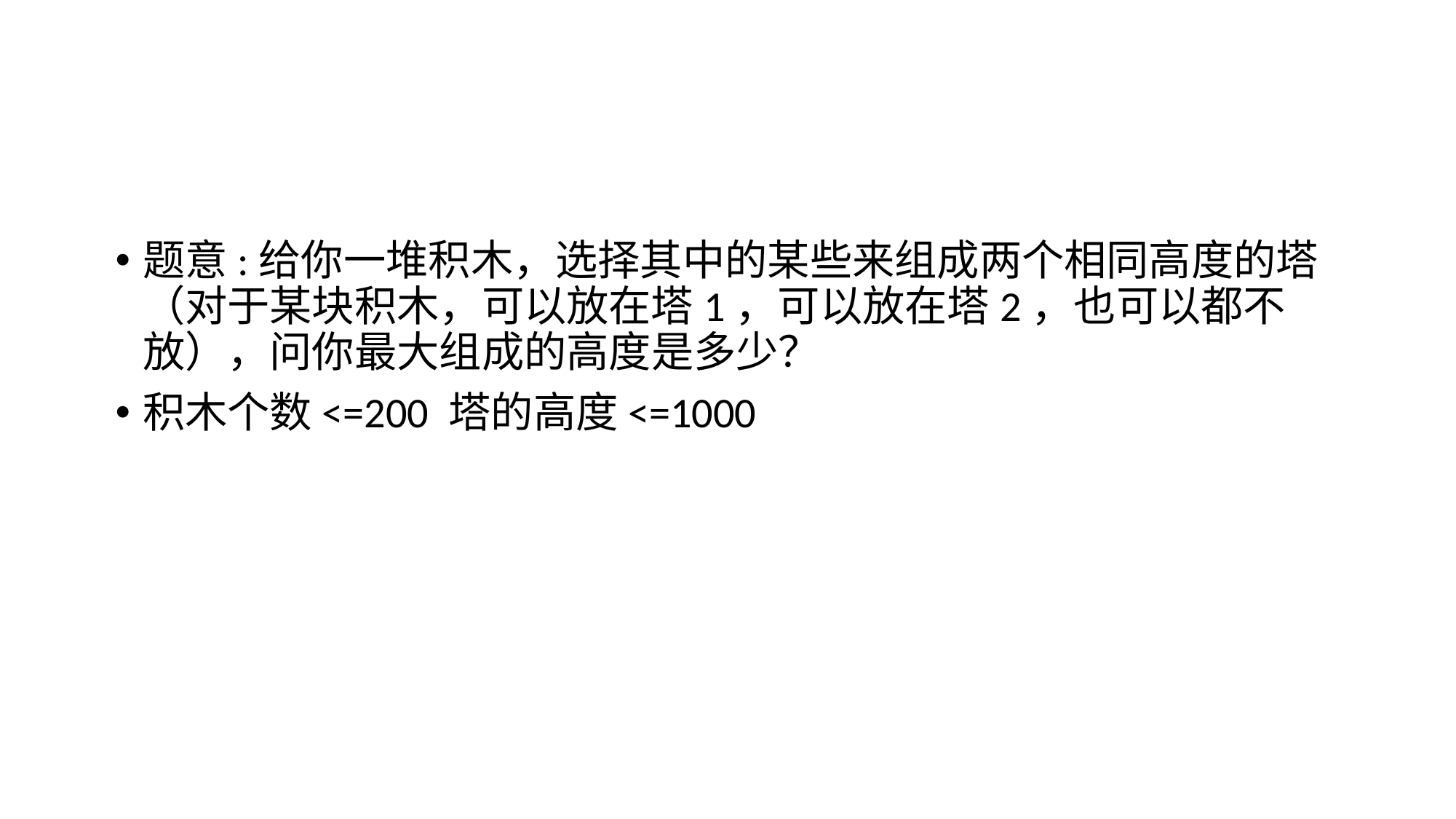

题意:给你一堆积木，选择其中的某些来组成两个相同高度的塔（对于某块积木，可以放在塔1，可以放在塔2，也可以都不放），问你最大组成的高度是多少？
积木个数<=200 塔的高度<=1000